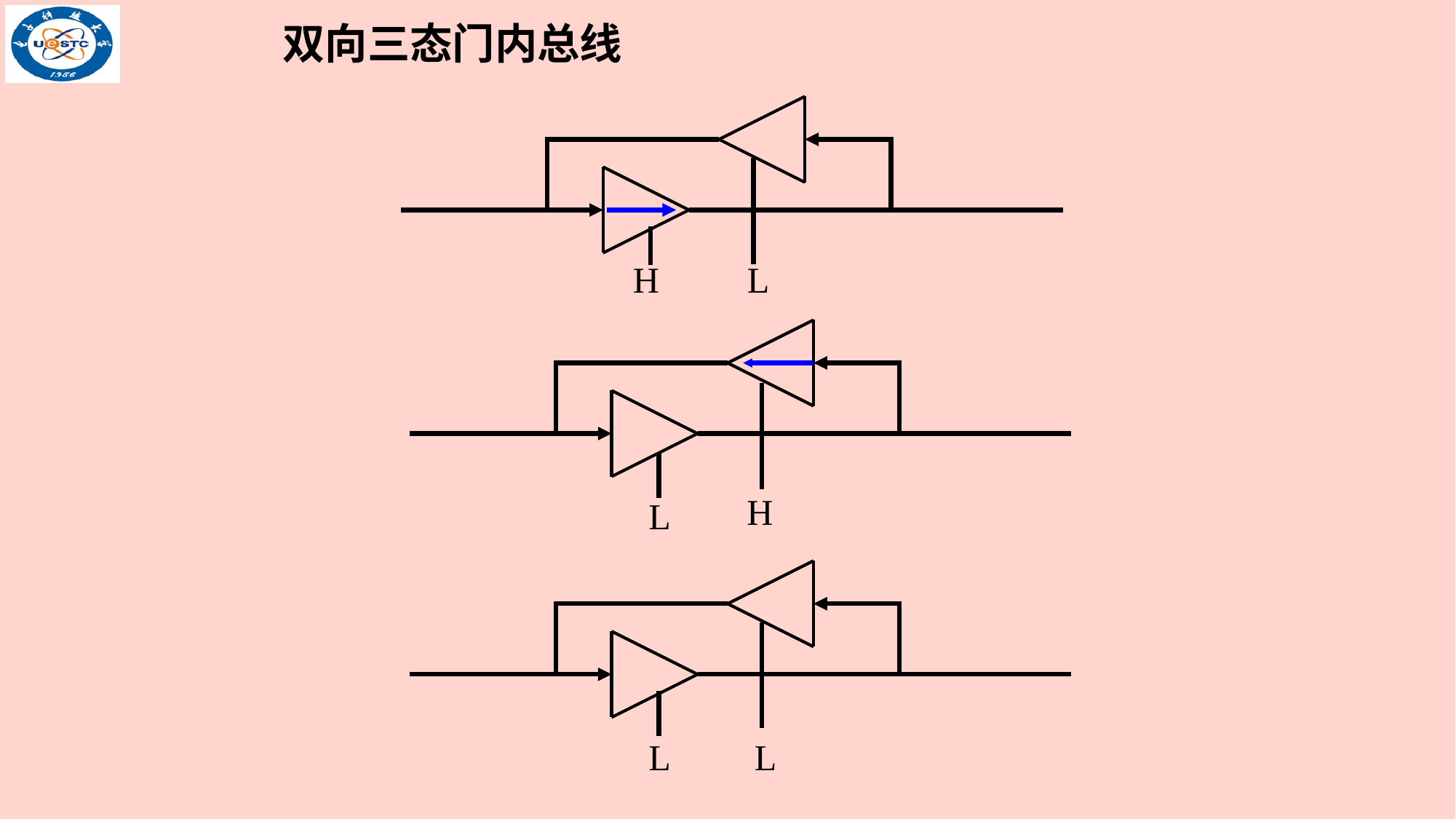

双向三态门内总线
L
H
H
L
L
L